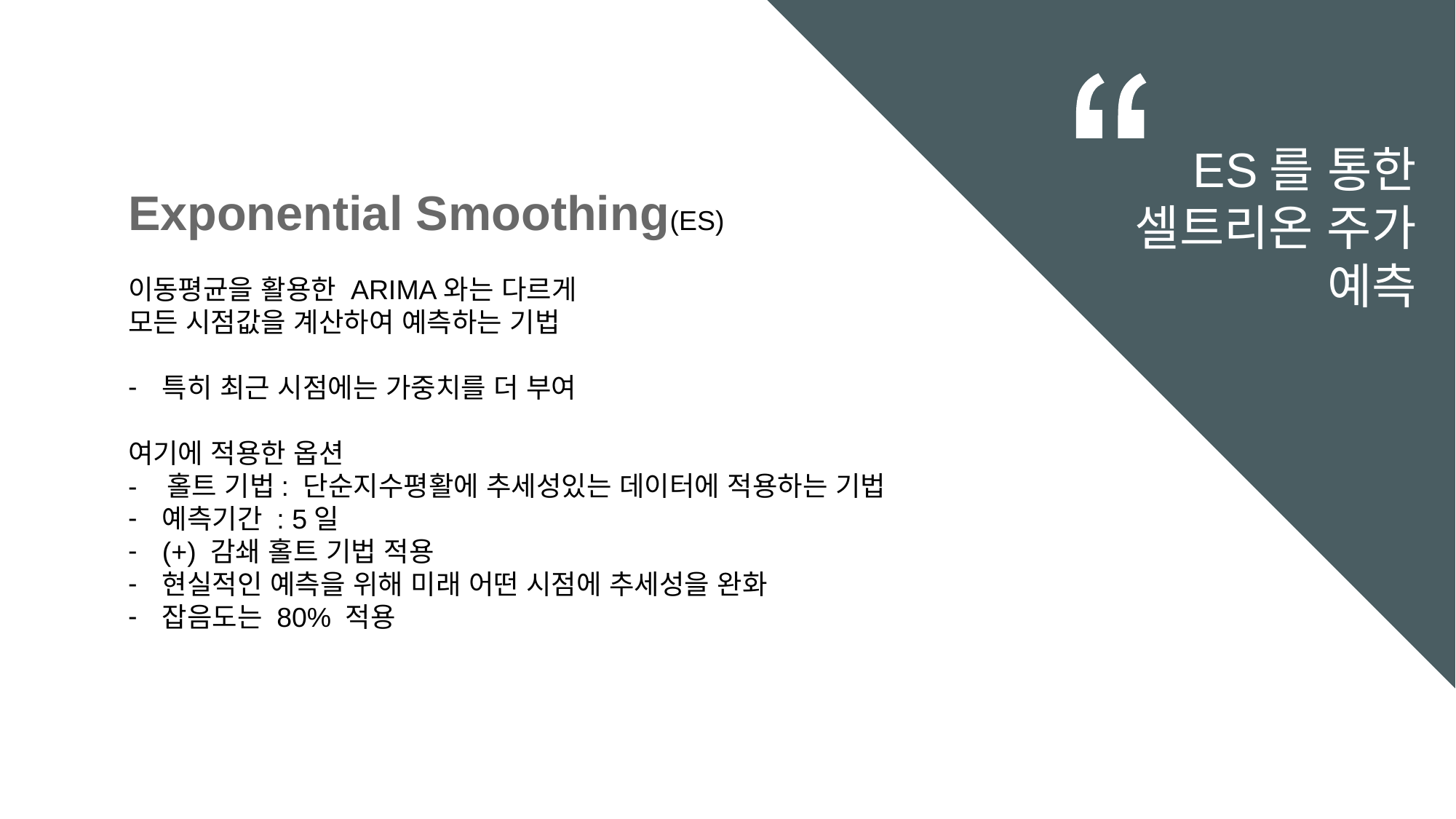

ES를 통한 셀트리온 주가 예측
Exponential Smoothing(ES)

이동평균을 활용한 ARIMA와는 다르게
모든 시점값을 계산하여 예측하는 기법

특히 최근 시점에는 가중치를 더 부여

여기에 적용한 옵션
-   홀트 기법: 단순지수평활에 추세성있는 데이터에 적용하는 기법
예측기간 : 5일
(+) 감쇄 홀트 기법 적용
현실적인 예측을 위해 미래 어떤 시점에 추세성을 완화
잡음도는 80% 적용